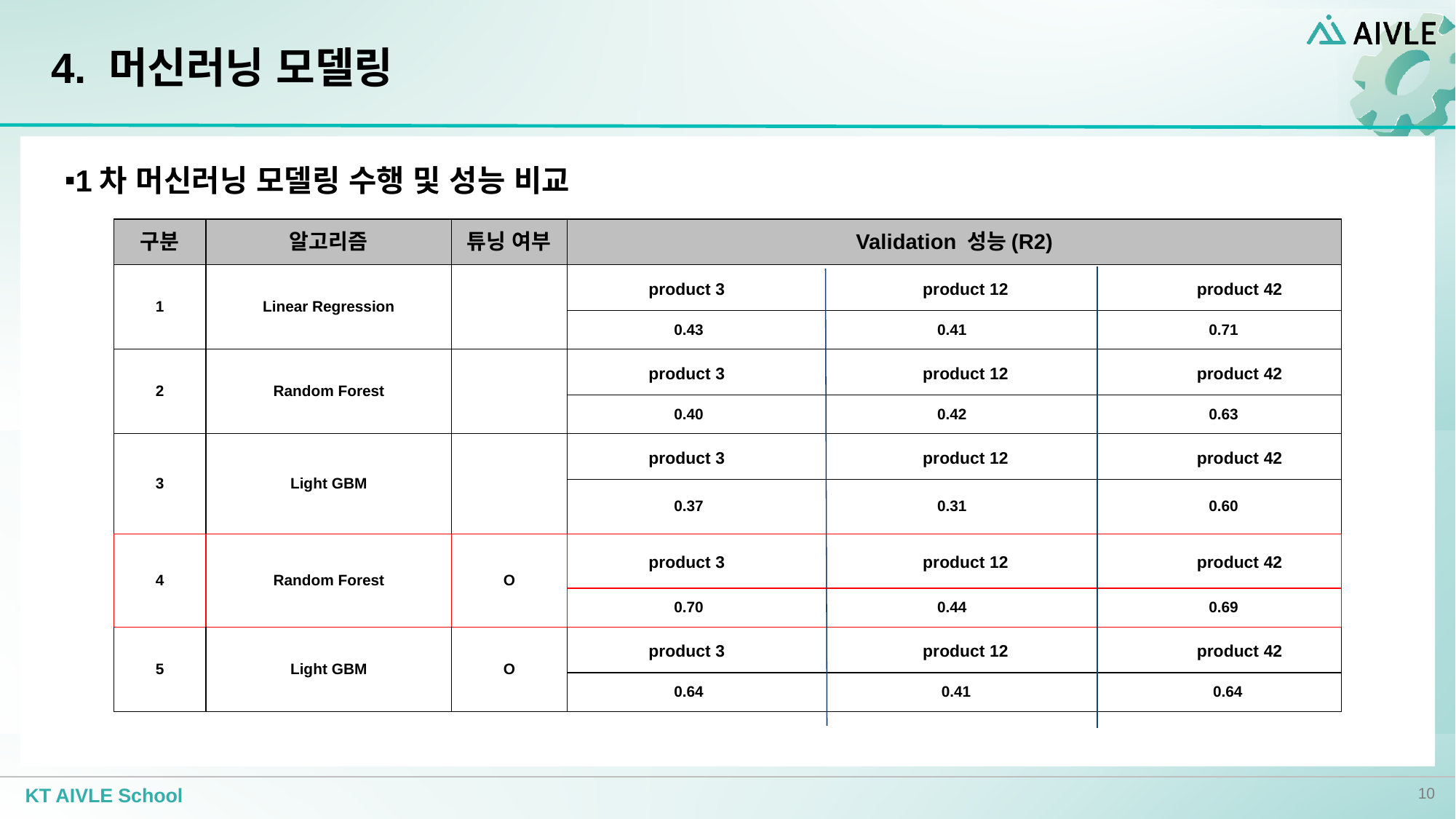

# 4. 머신러닝 모델링
1차 머신러닝 모델링 수행 및 성능 비교
| 구분 | 알고리즘 | 튜닝 여부 | Validation 성능(R2) |
| --- | --- | --- | --- |
| 1 | Linear Regression |  | product 3 product 12 product 42 |
|  |  |  | 0.43 0.41 0.71 |
| 2 | Random Forest |  | product 3 product 12 product 42 |
|  |  |  | 0.40 0.42 0.63 |
| 3 | Light GBM |  | product 3 product 12 product 42 |
|  |  |  | 0.37 0.31 0.60 |
| 4 | Random Forest | O | product 3 product 12 product 42 |
|  |  |  | 0.70 0.44 0.69 |
| 5 | Light GBM | O | product 3 product 12 product 42 |
|  |  |  | 0.64 0.41 0.64 |